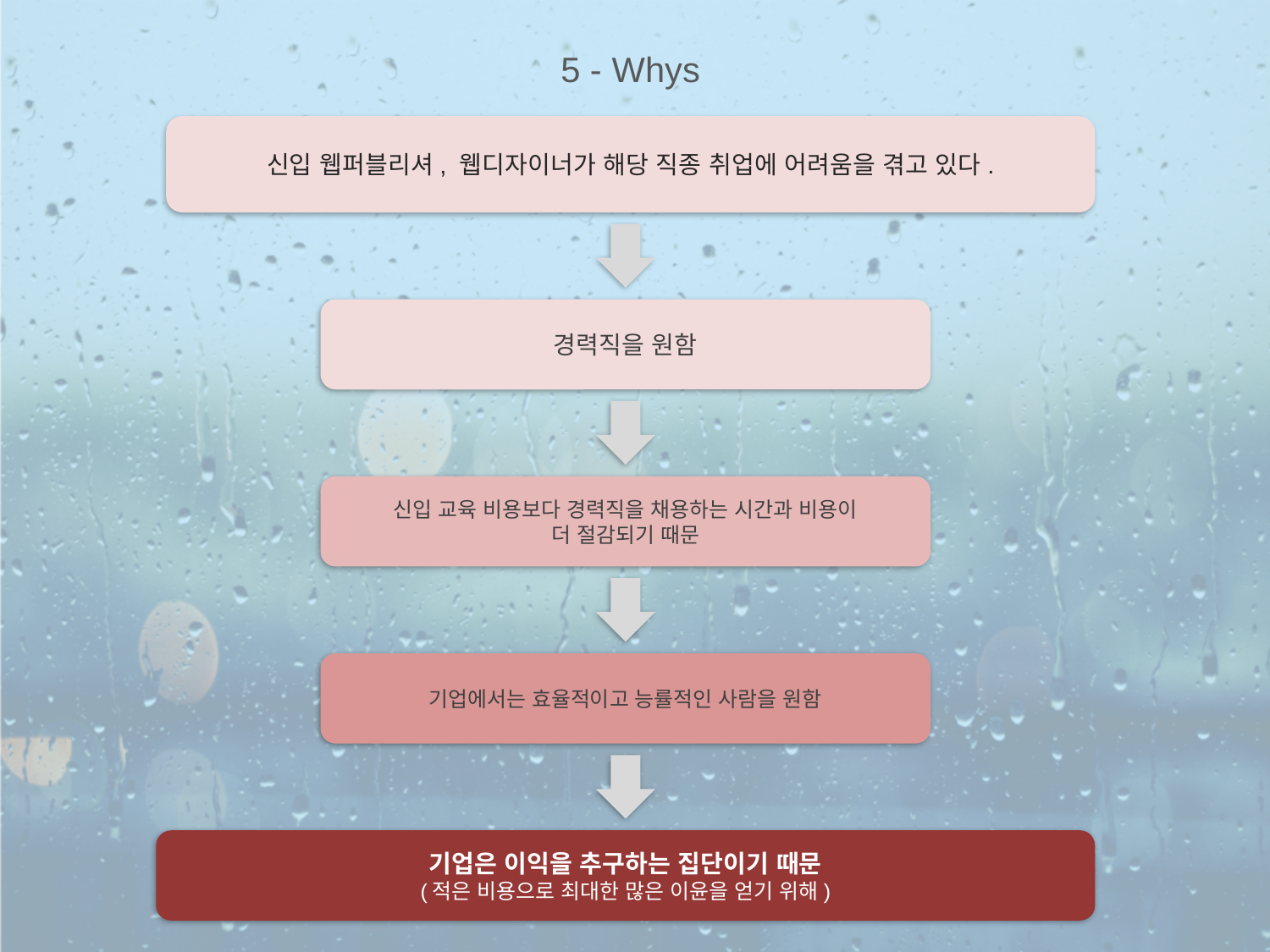

5 - Whys
신입 웹퍼블리셔, 웹디자이너가 해당 직종 취업에 어려움을 겪고 있다.

경력직을 원함

신입 교육 비용보다 경력직을 채용하는 시간과 비용이
더 절감되기 때문

기업에서는 효율적이고 능률적인 사람을 원함

기업은 이익을 추구하는 집단이기 때문
(적은 비용으로 최대한 많은 이윤을 얻기 위해)